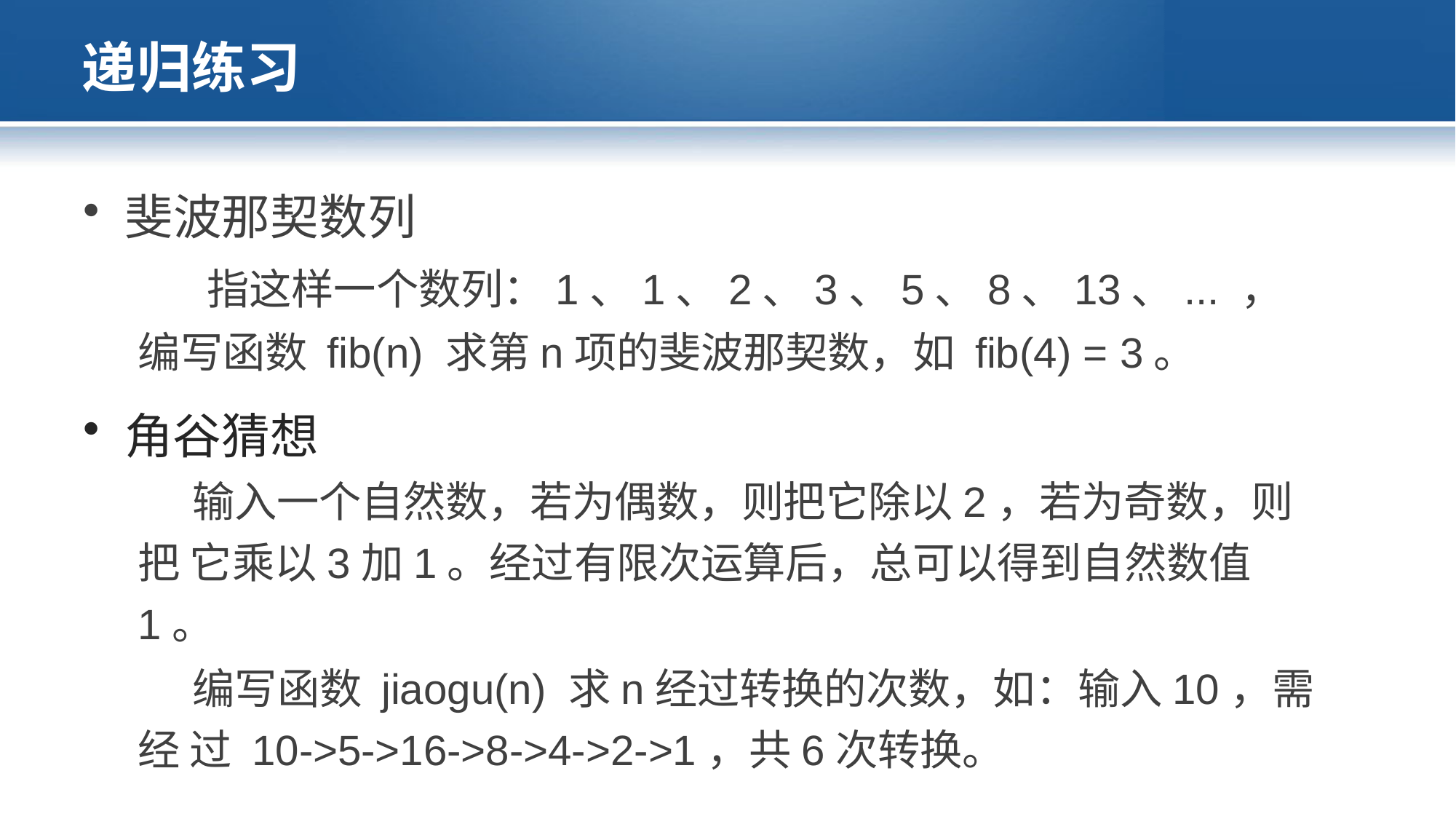

# 递归练习
斐波那契数列
指这样一个数列：1、1、2、3、5、8、13、... ，编写函数 fib(n) 求第n项的斐波那契数，如 fib(4) = 3。
角谷猜想
输入一个自然数，若为偶数，则把它除以2，若为奇数，则把 它乘以3加1。经过有限次运算后，总可以得到自然数值1。
编写函数 jiaogu(n) 求n经过转换的次数，如：输入10，需经 过 10->5->16->8->4->2->1，共6次转换。